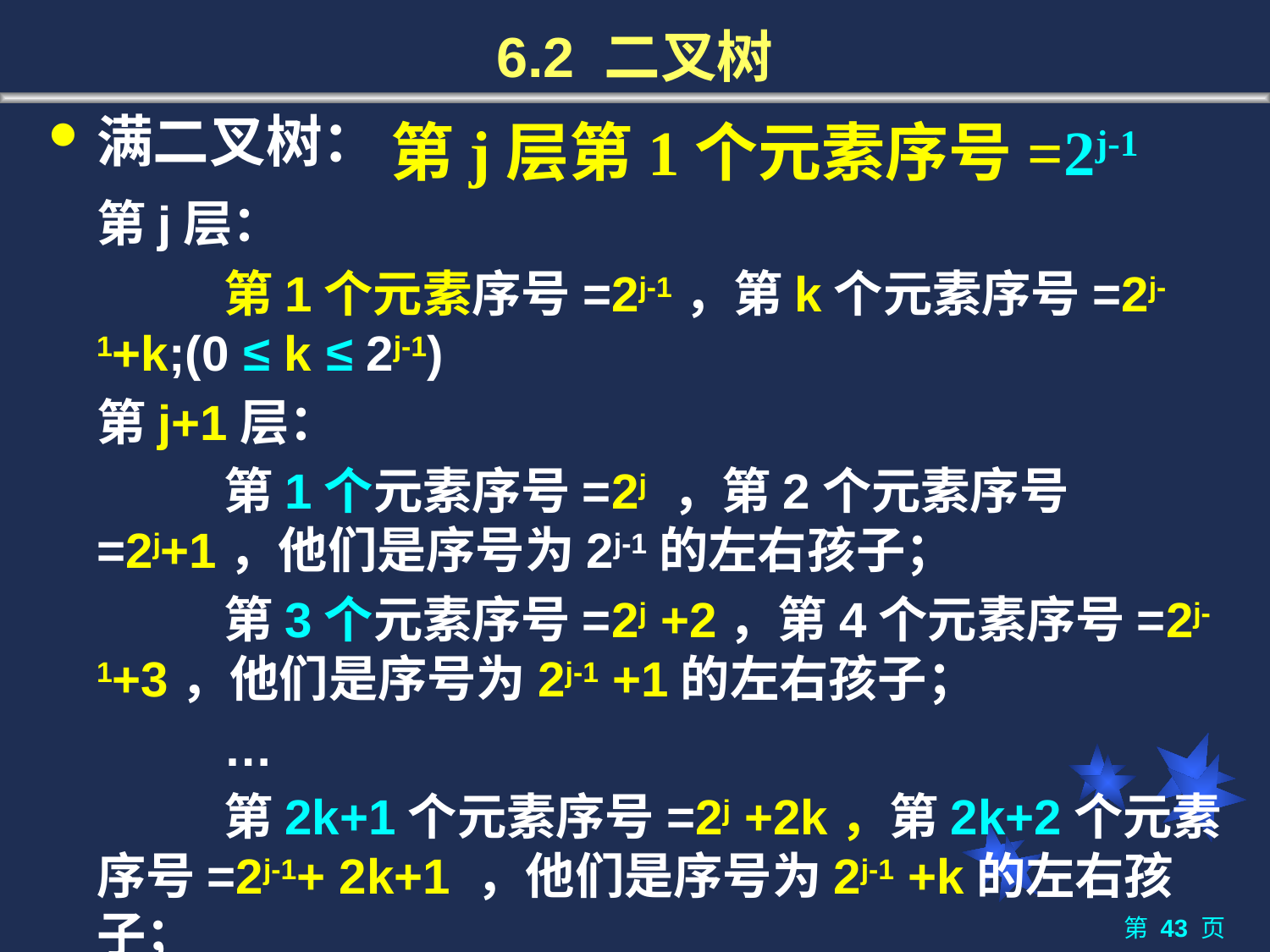

# 6.2 二叉树
满二叉树：
	第j层：
		第1个元素序号=2j-1，第k个元素序号=2j-1+k;(0 ≤ k ≤ 2j-1)
	第j+1层：
		第1个元素序号=2j ，第2个元素序号=2j+1，他们是序号为2j-1的左右孩子；
		第3个元素序号=2j +2，第4个元素序号=2j-1+3，他们是序号为2j-1 +1的左右孩子；
		…
		第2k+1个元素序号=2j +2k，第2k+2个元素序号=2j-1+ 2k+1 ，他们是序号为2j-1 +k的左右孩子；

第j层第1个元素序号=2j-1
第 43 页